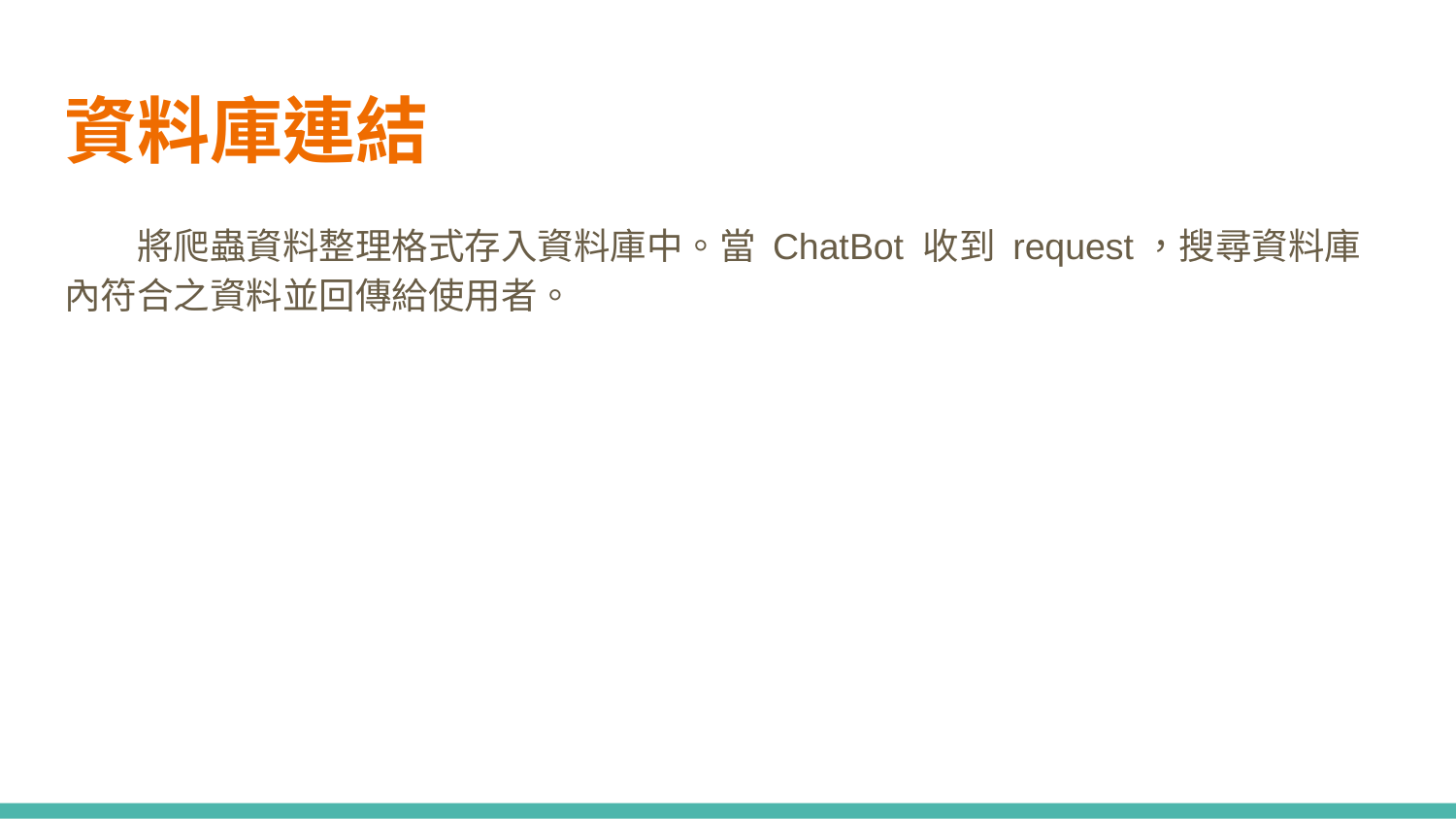

# 資料庫連結
將爬蟲資料整理格式存入資料庫中。當 ChatBot 收到 request，搜尋資料庫內符合之資料並回傳給使用者。